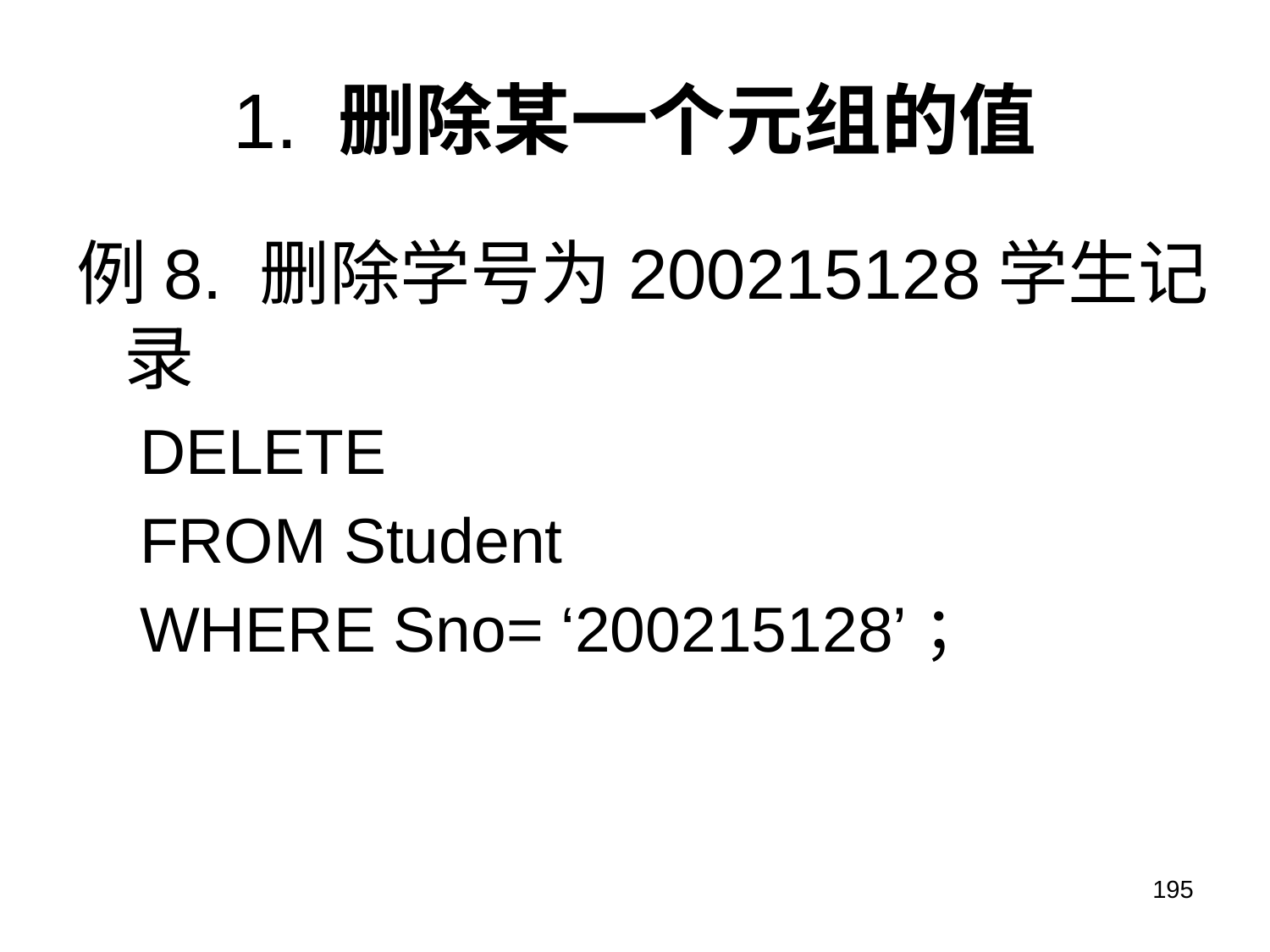

# 1. 删除某一个元组的值
例8. 删除学号为200215128学生记录
DELETE
FROM Student
WHERE Sno= ‘200215128’；

195